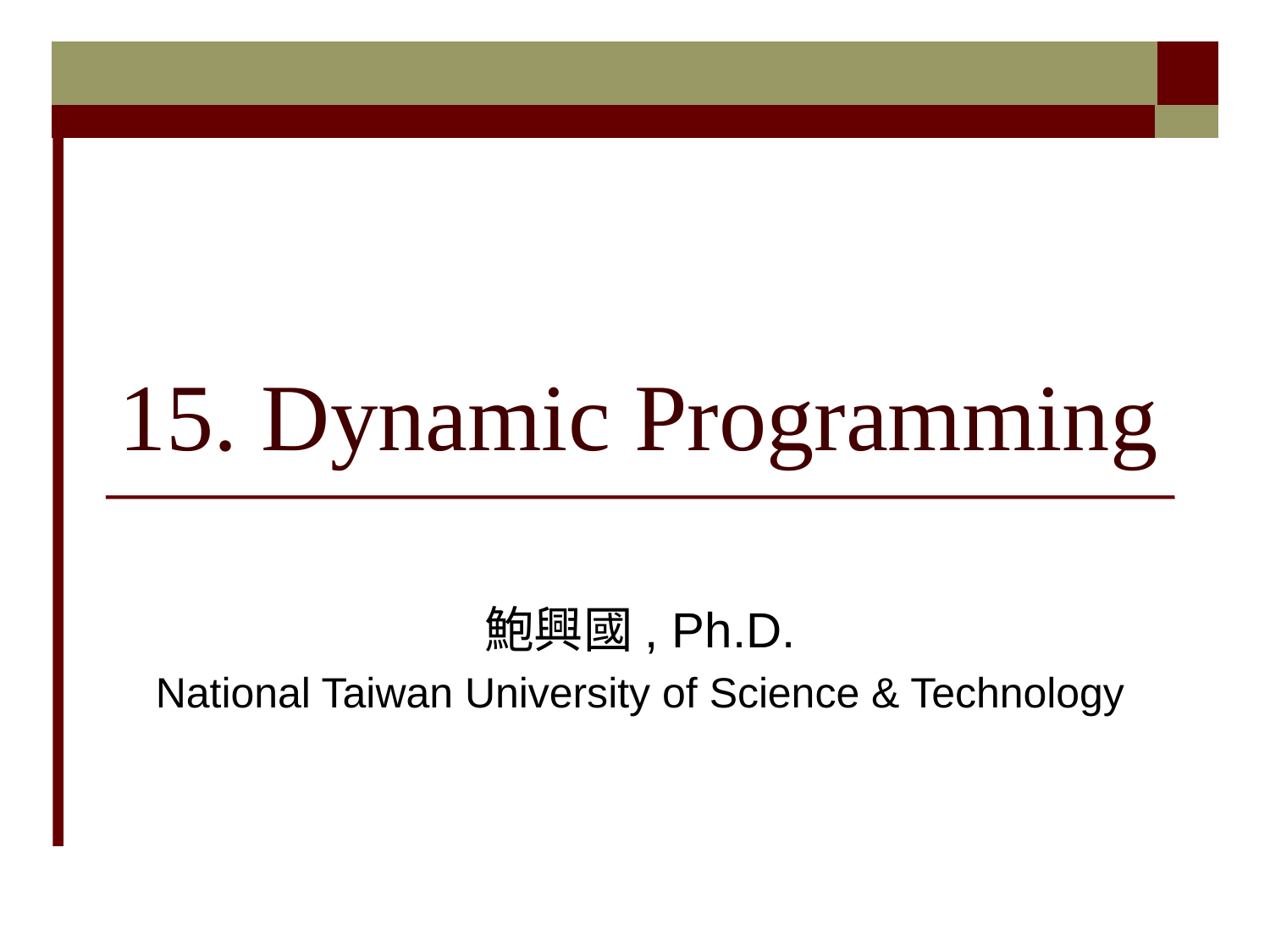

# 15. Dynamic Programming

鮑興國, Ph.D.
National Taiwan University of Science & Technology